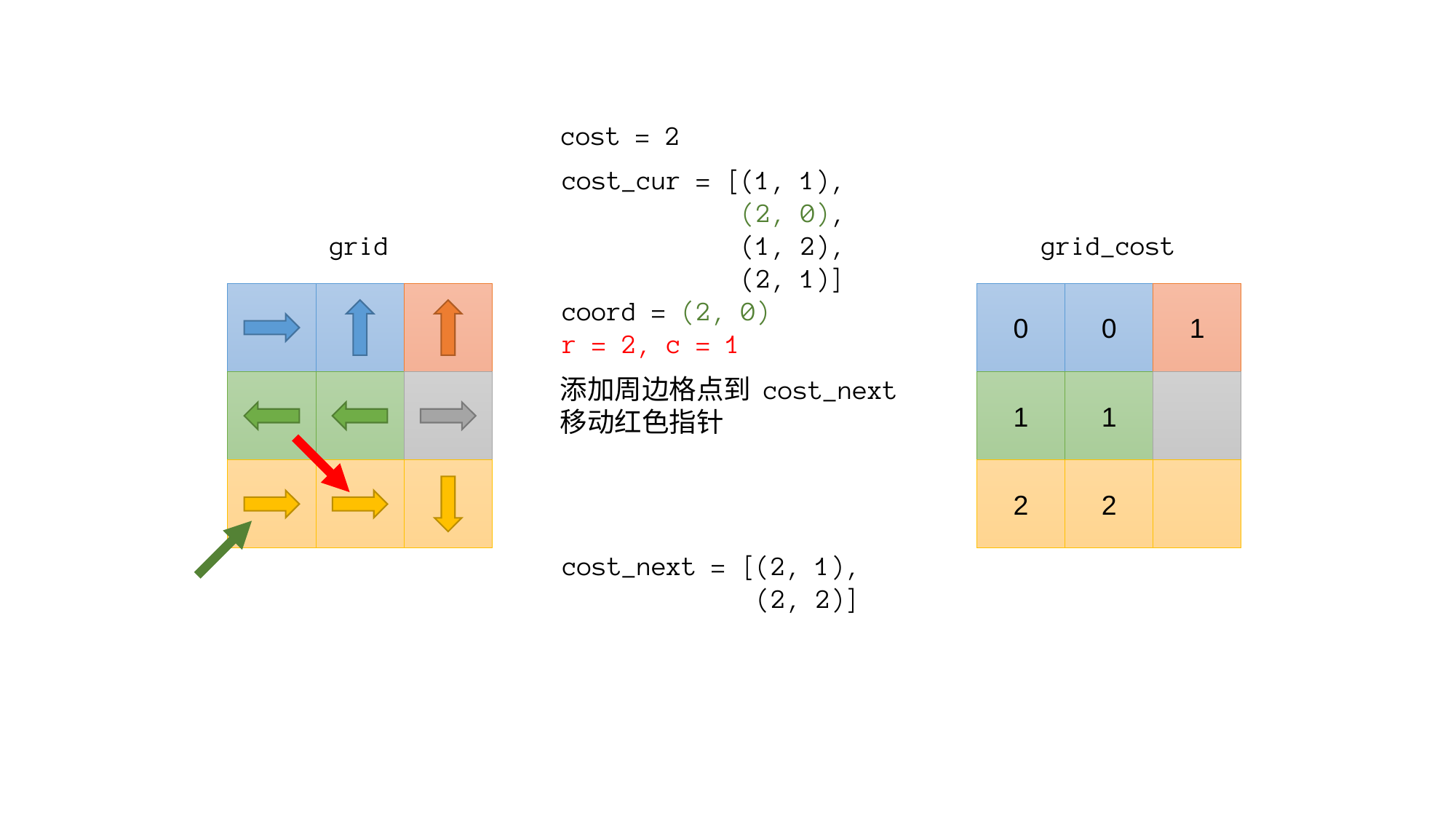

cost = 2
cost_cur = [(1, 1),
            (2, 0),
            (1, 2),
            (2, 1)]
coord = (2, 0)
r = 2, c = 1
grid
grid_cost

0
0
1

添加周边格点到 cost_next
移动红色指针

1
1

2
2

cost_next = [(2, 1),
             (2, 2)]